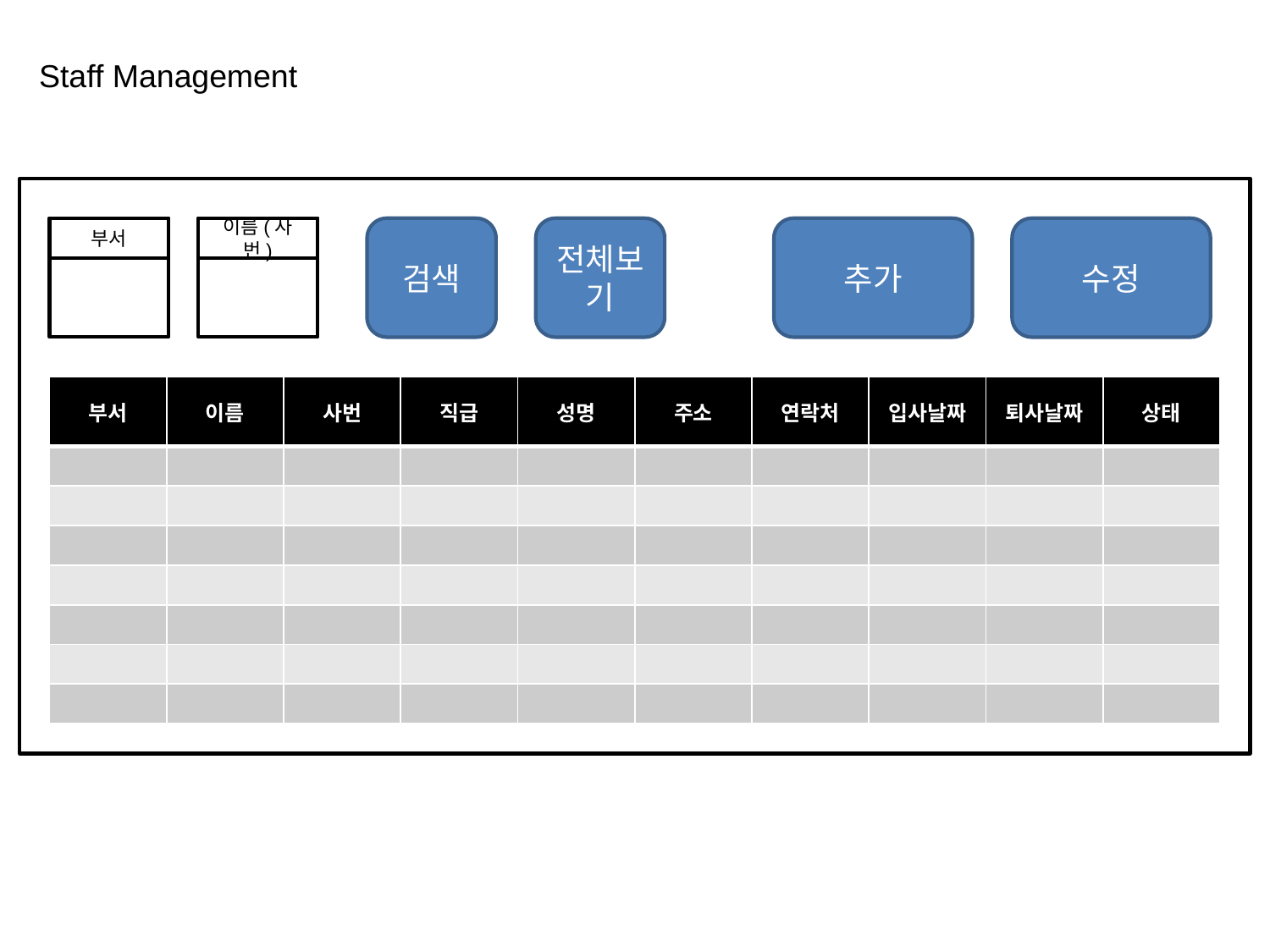

Staff Management

부서

이름(사번)
검색
전체보기
추가
수정
| 부서 | 이름 | 사번 | 직급 | 성명 | 주소 | 연락처 | 입사날짜 | 퇴사날짜 | 상태 |
| --- | --- | --- | --- | --- | --- | --- | --- | --- | --- |
|  |  |  |  |  |  |  |  |  |  |
|  |  |  |  |  |  |  |  |  |  |
|  |  |  |  |  |  |  |  |  |  |
|  |  |  |  |  |  |  |  |  |  |
|  |  |  |  |  |  |  |  |  |  |
|  |  |  |  |  |  |  |  |  |  |
|  |  |  |  |  |  |  |  |  |  |